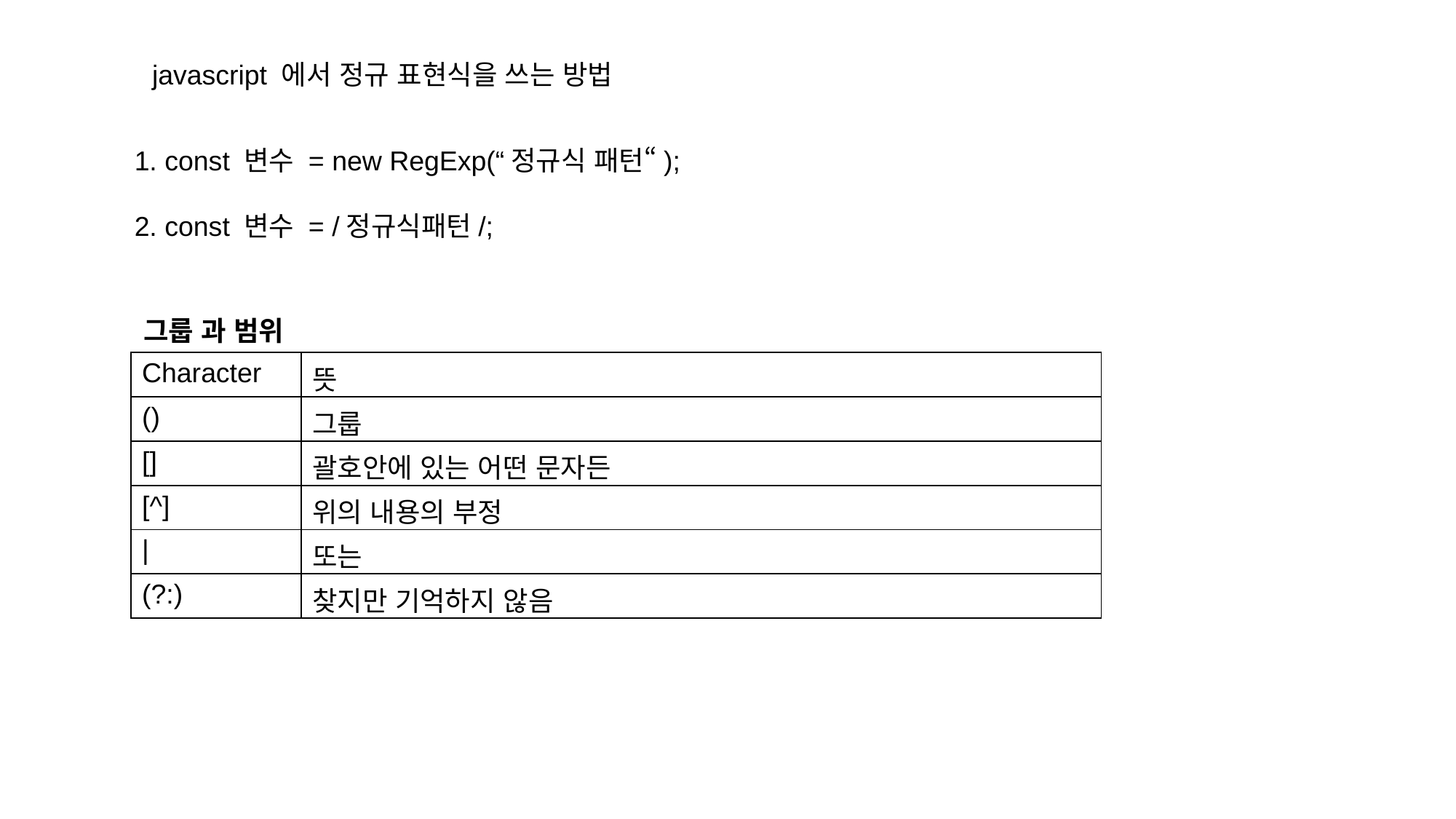

javascript 에서 정규 표현식을 쓰는 방법
1. const 변수 = new RegExp(“정규식 패턴“);

2. const 변수 = /정규식패턴/;
그룹 과 범위
| Character | 뜻 |
| --- | --- |
| () | 그룹 |
| [] | 괄호안에 있는 어떤 문자든 |
| [^] | 위의 내용의 부정 |
| | | 또는 |
| (?:) | 찾지만 기억하지 않음 |